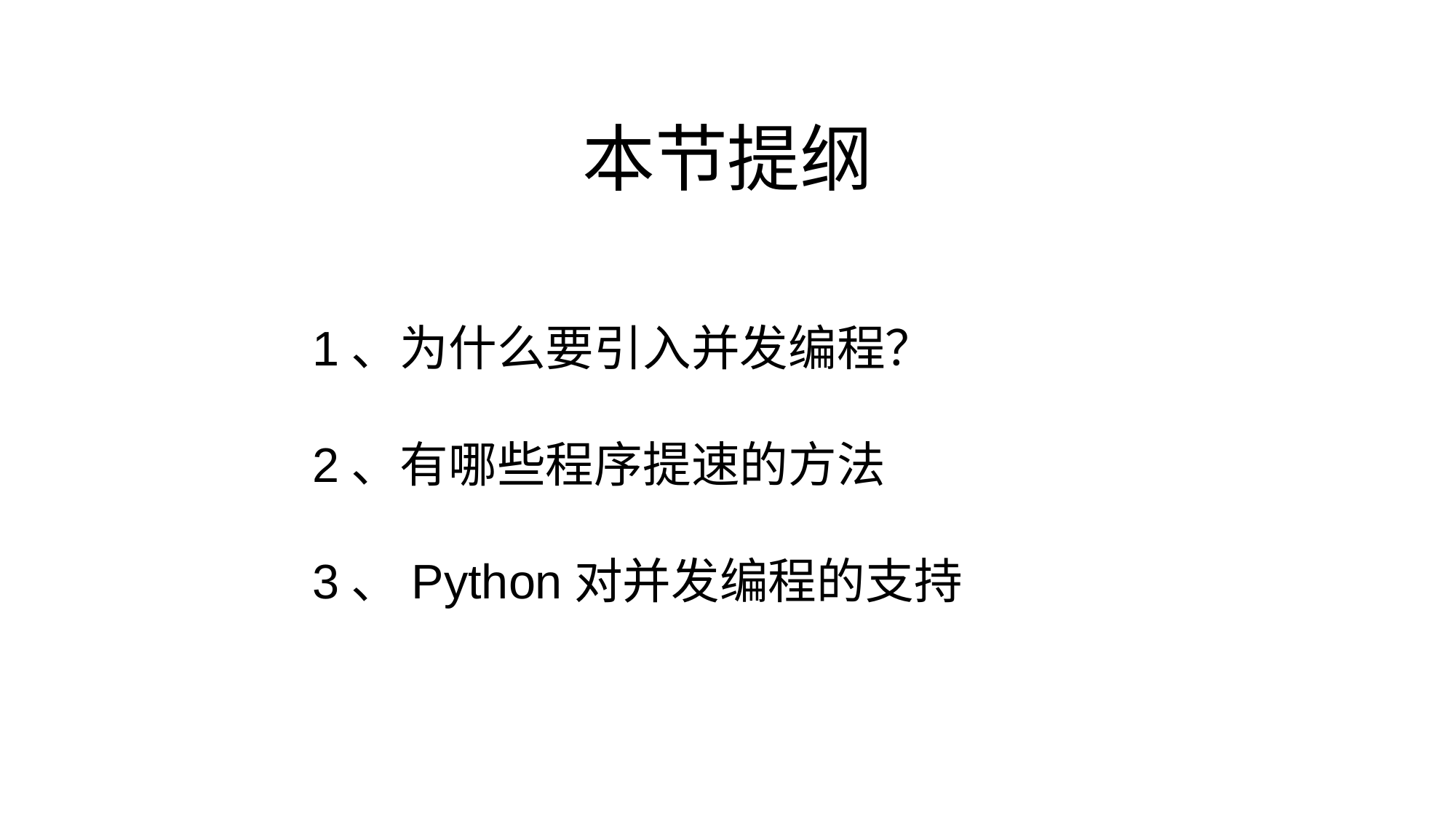

本节提纲
1、为什么要引入并发编程？

2、有哪些程序提速的方法

3、Python对并发编程的支持